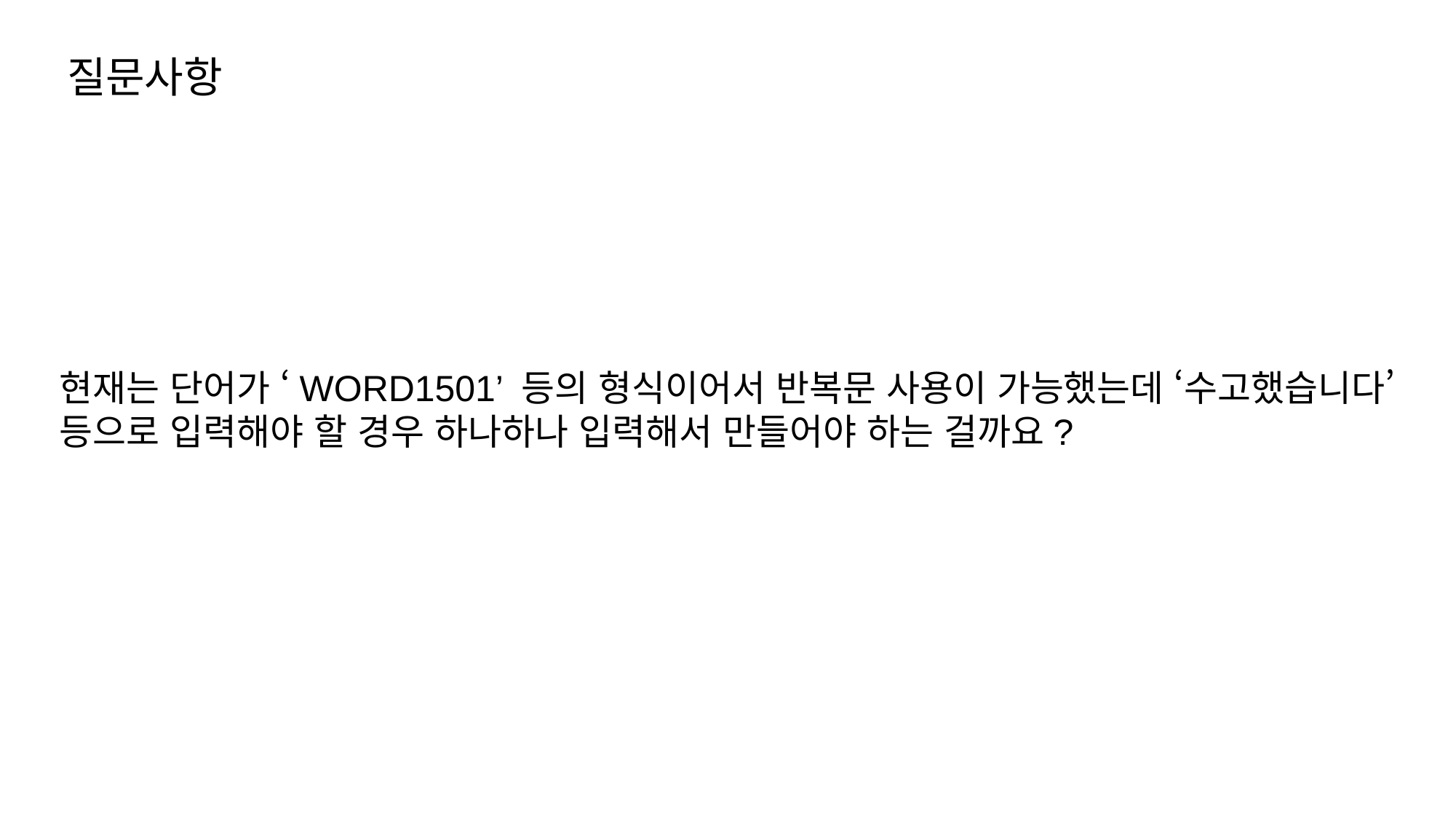

질문사항
현재는 단어가 ‘WORD1501’ 등의 형식이어서 반복문 사용이 가능했는데 ‘수고했습니다’
등으로 입력해야 할 경우 하나하나 입력해서 만들어야 하는 걸까요?